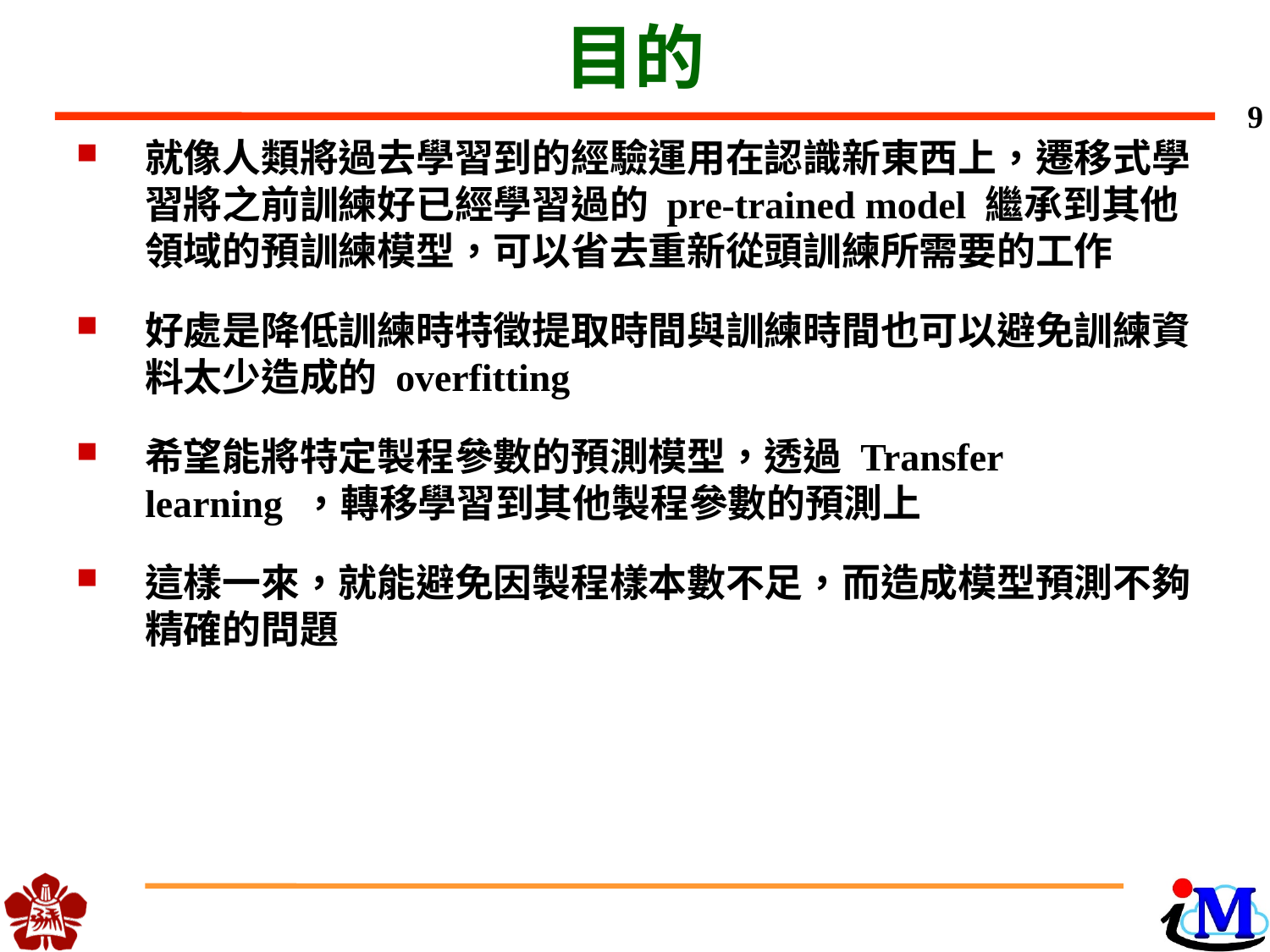

# 目的
9
就像人類將過去學習到的經驗運用在認識新東西上，遷移式學習將之前訓練好已經學習過的 pre-trained model 繼承到其他領域的預訓練模型，可以省去重新從頭訓練所需要的工作
好處是降低訓練時特徵提取時間與訓練時間也可以避免訓練資料太少造成的 overfitting
希望能將特定製程參數的預測模型，透過 Transfer learning ，轉移學習到其他製程參數的預測上
這樣一來，就能避免因製程樣本數不足，而造成模型預測不夠精確的問題